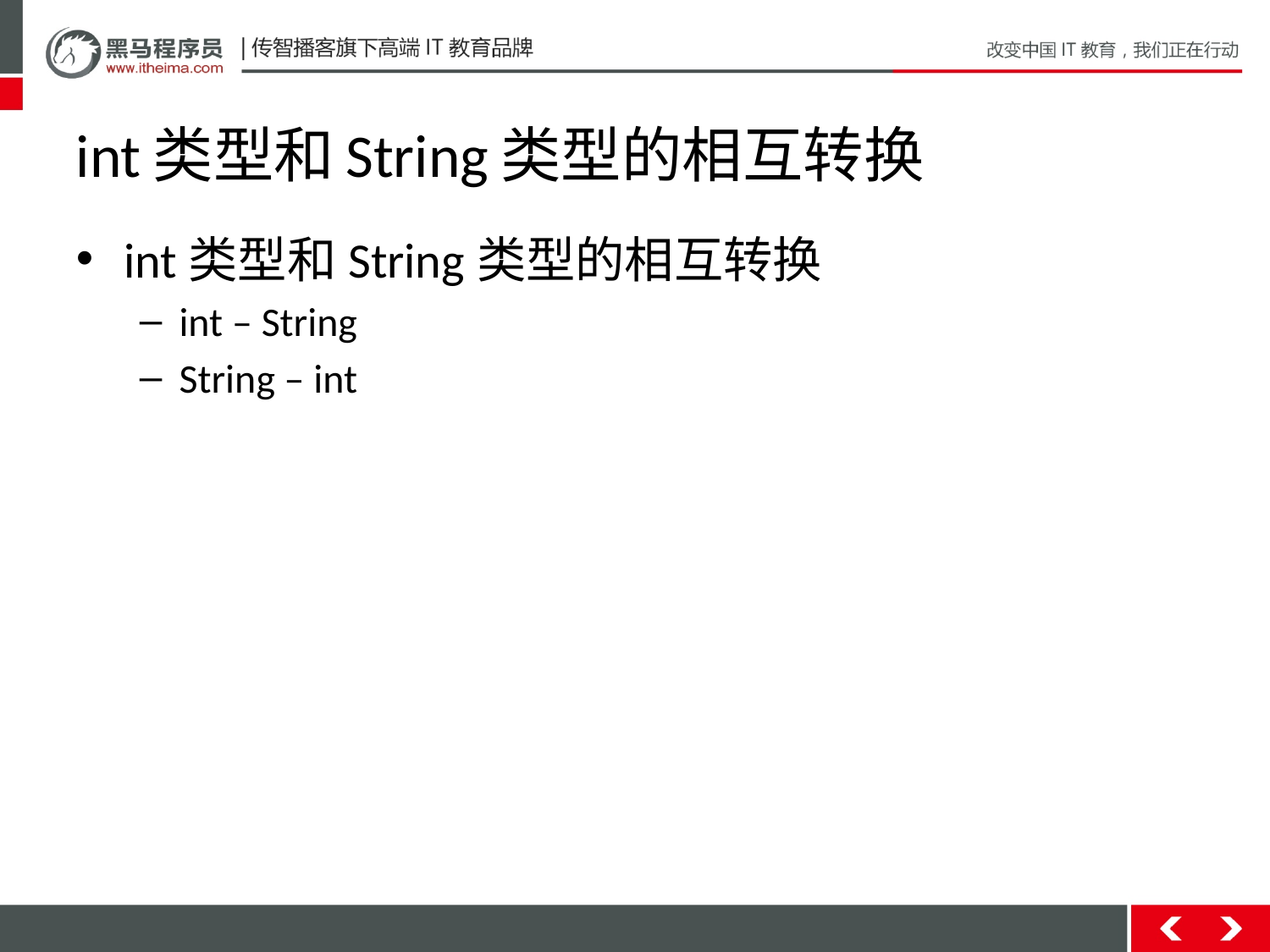

# int类型和String类型的相互转换
int类型和String类型的相互转换
int – String
String – int